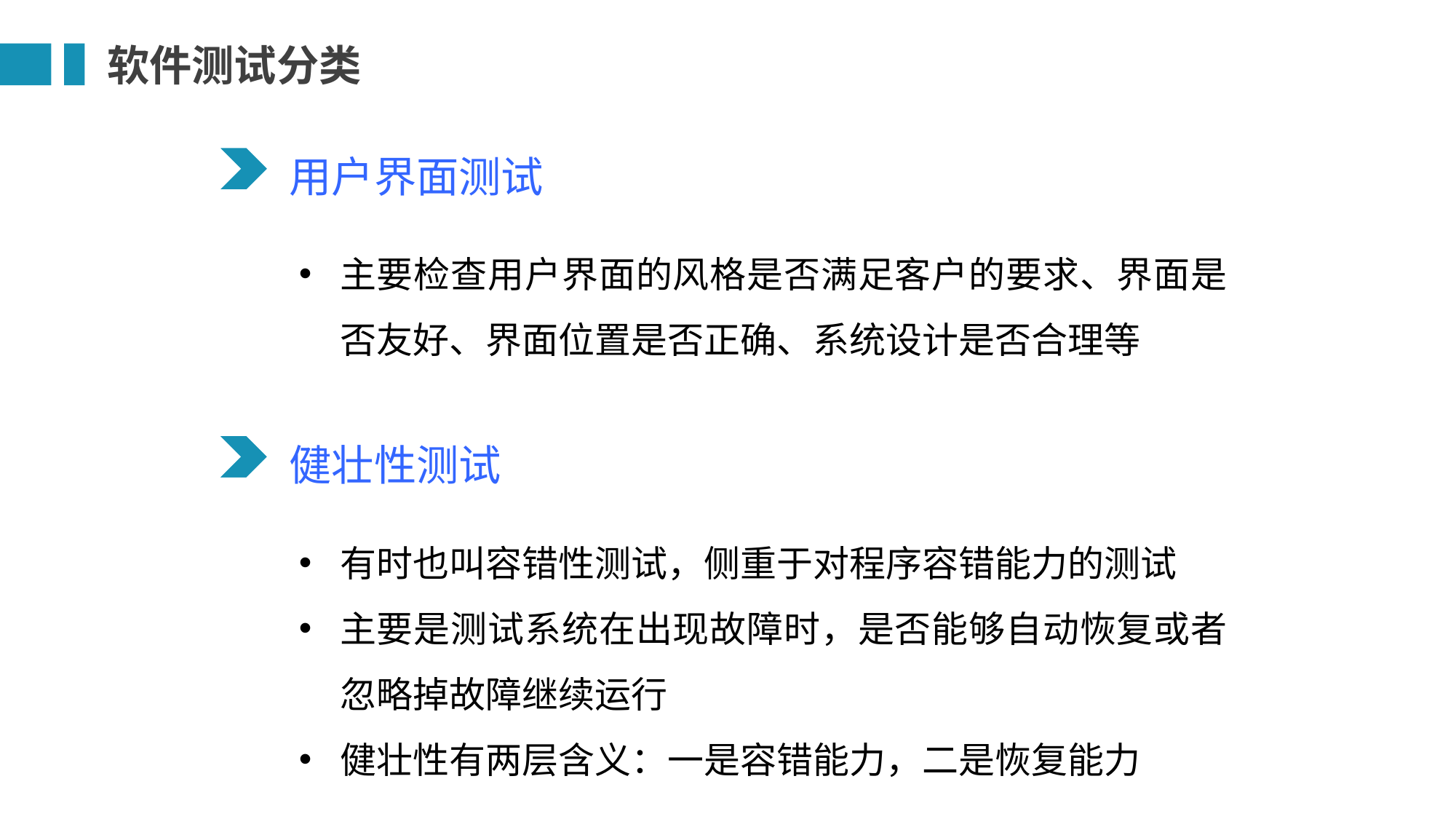

软件测试分类

用户界面测试

主要检查用户界面的风格是否满足客户的要求、界面是否友好、界面位置是否正确、系统设计是否合理等
健壮性测试

有时也叫容错性测试，侧重于对程序容错能力的测试
主要是测试系统在出现故障时，是否能够自动恢复或者忽略掉故障继续运行
健壮性有两层含义：一是容错能力，二是恢复能力
25